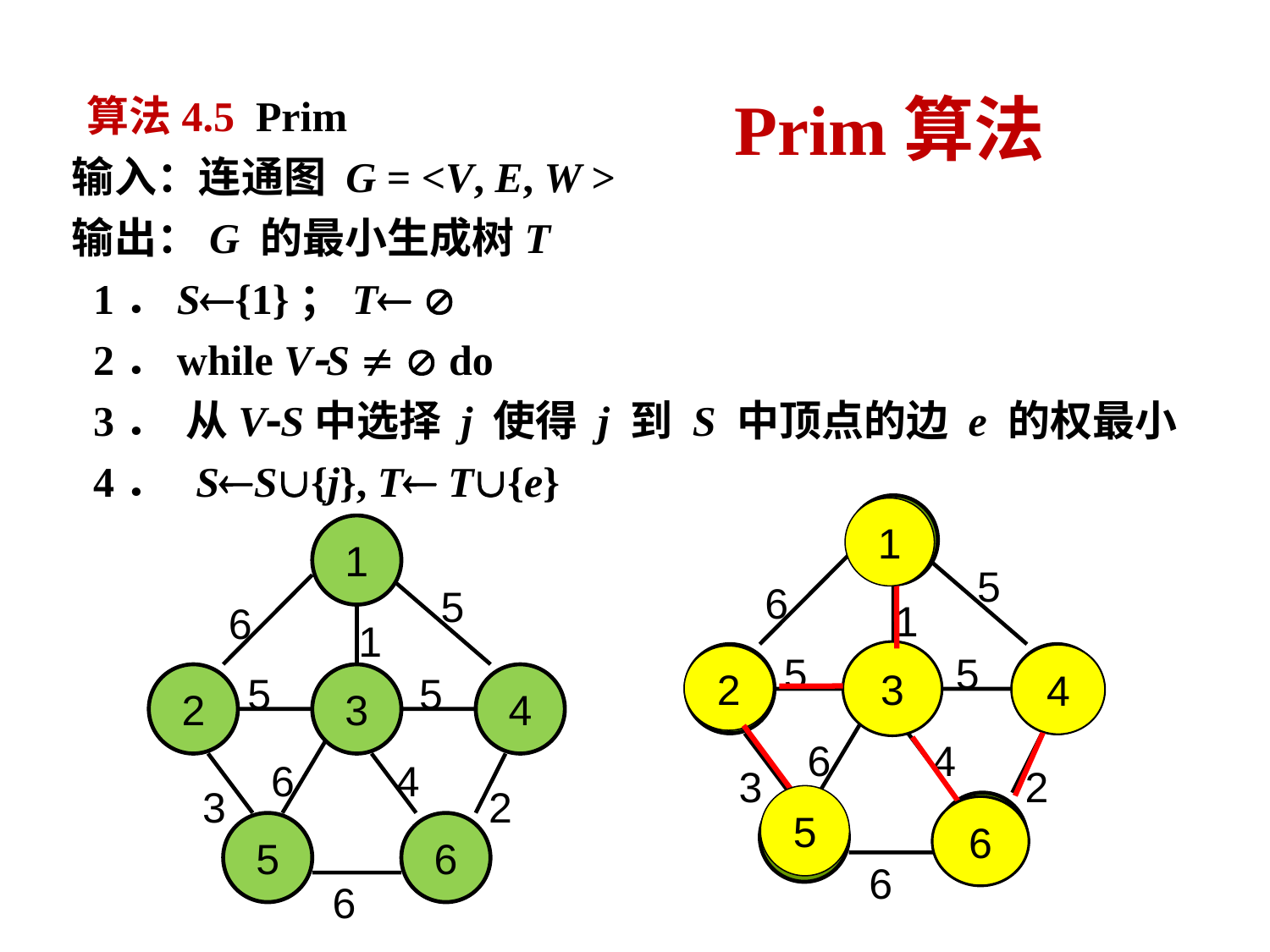

算法4.5  Prim
输入：连通图 G = <V, E, W >
输出：G 的最小生成树T
  1．S←{1}；T← ∅
  2．while V−S ≠ ∅ do
  3．  从V−S中选择 j 使得 j 到 S 中顶点的边 e 的权最小
  4．  S←S∪{j}, T← T∪{e}
# Prim算法
1

2
3
4

5
6

5
6
1
5
5
4
6
3
2
6
1
1

2
3
4

5
6

5
6
1
5
5
4
6
3
2
6

3
4

2

5

6
36